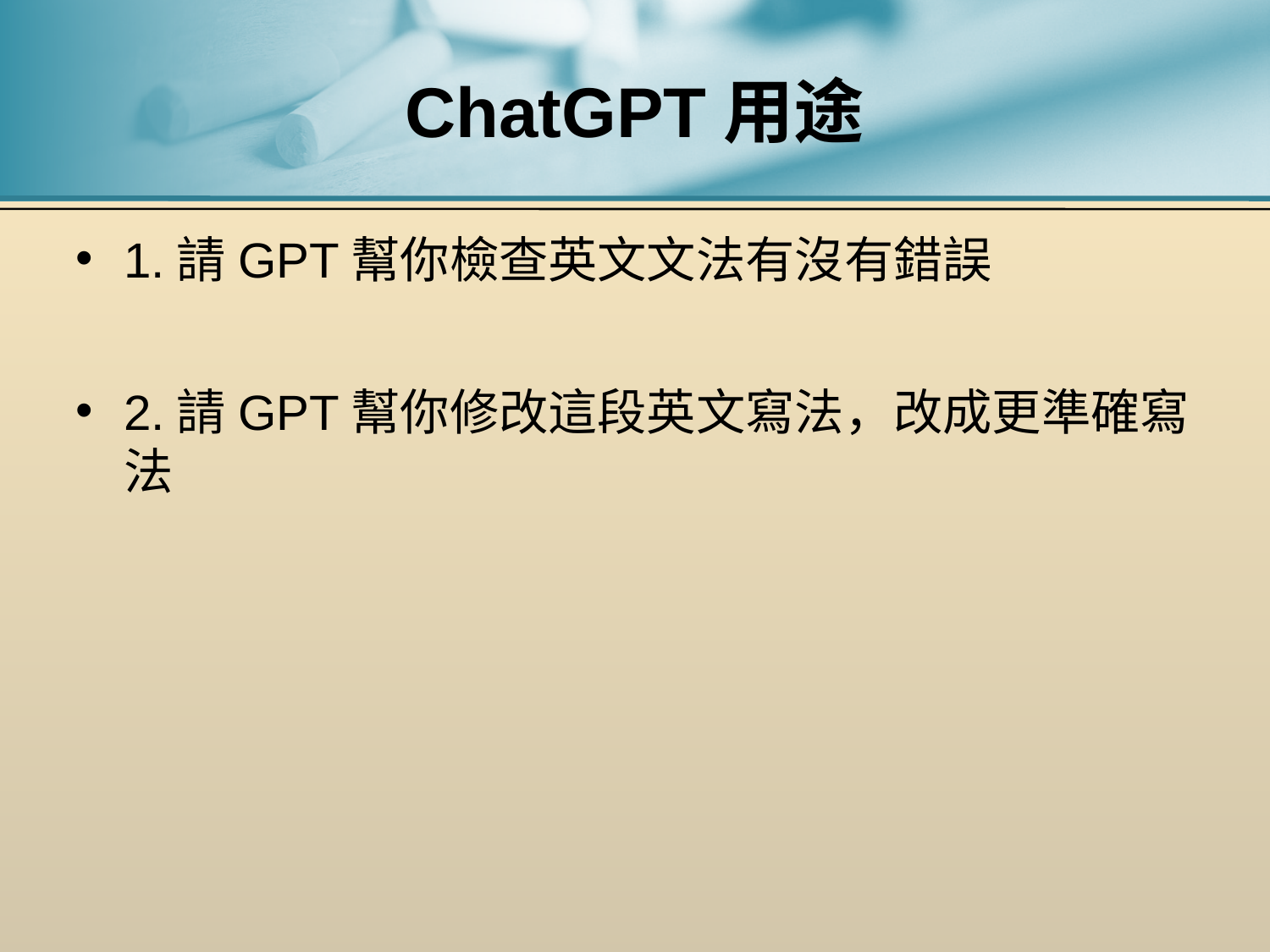

# ChatGPT用途
1.請GPT幫你檢查英文文法有沒有錯誤

2.請GPT幫你修改這段英文寫法，改成更準確寫法